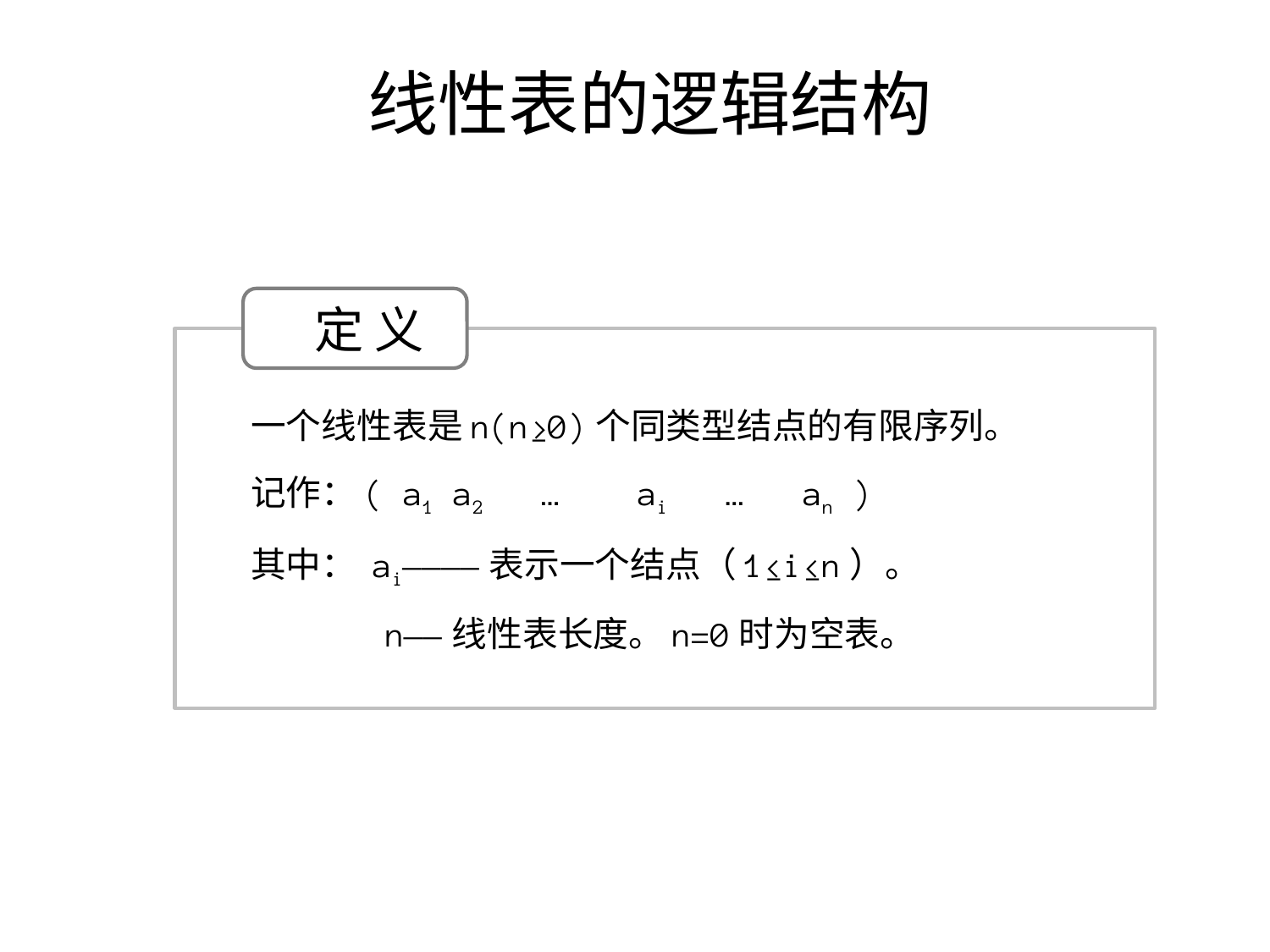

# 线性表的逻辑结构
定 义
一个线性表是n(n≥0)个同类型结点的有限序列。
记作：( a1 a2   …    ai   …   an )
其中： ai————表示一个结点（1≤i≤n）。
       n——线性表长度。n=0时为空表。
10